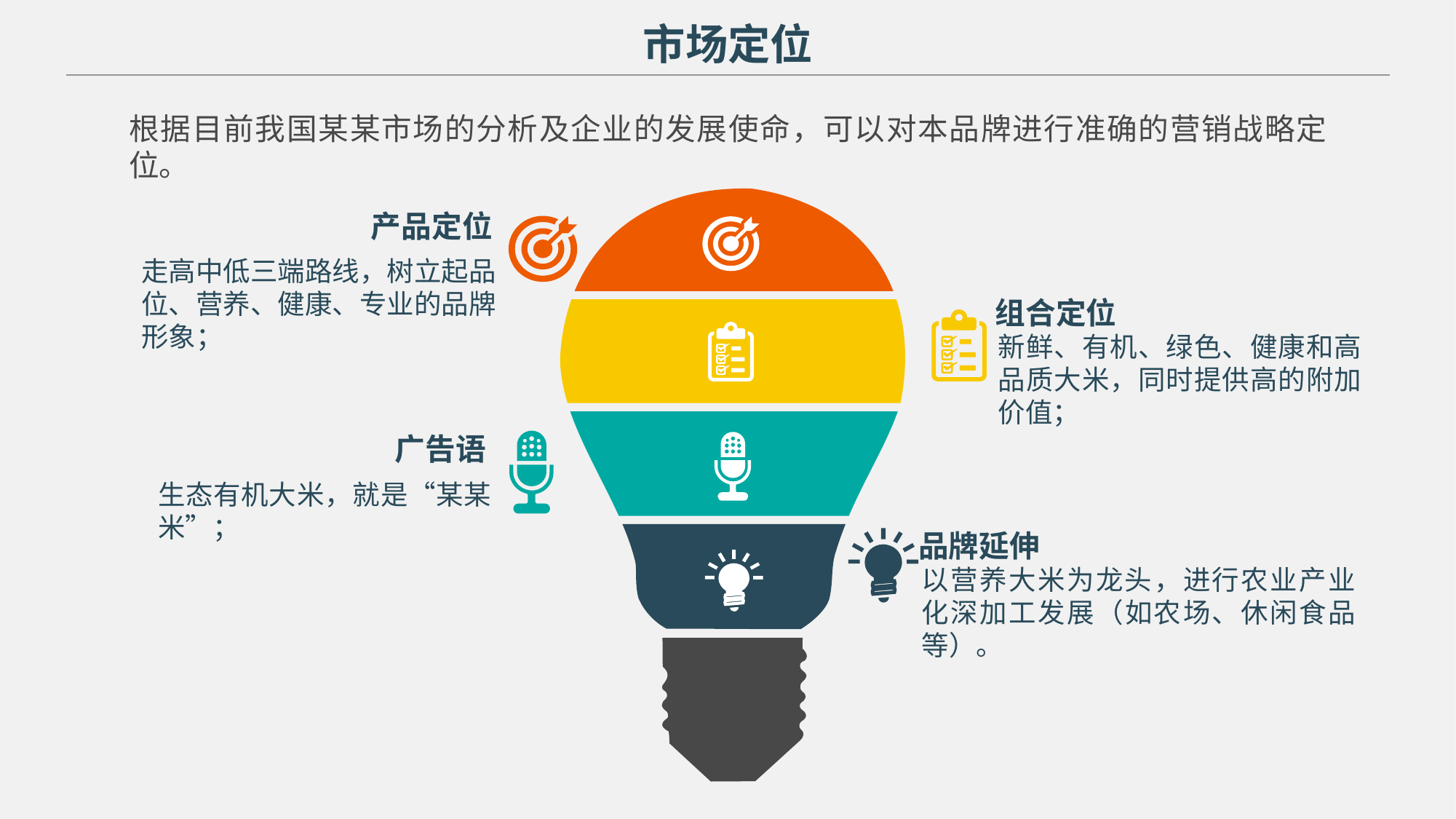

市场定位
根据目前我国某某市场的分析及企业的发展使命，可以对本品牌进行准确的营销战略定位。

产品定位

走高中低三端路线，树立起品位、营养、健康、专业的品牌形象；
组合定位

新鲜、有机、绿色、健康和高品质大米，同时提供高的附加价值；

广告语

生态有机大米，就是“某某米”；
品牌延伸

以营养大米为龙头，进行农业产业化深加工发展（如农场、休闲食品等）。